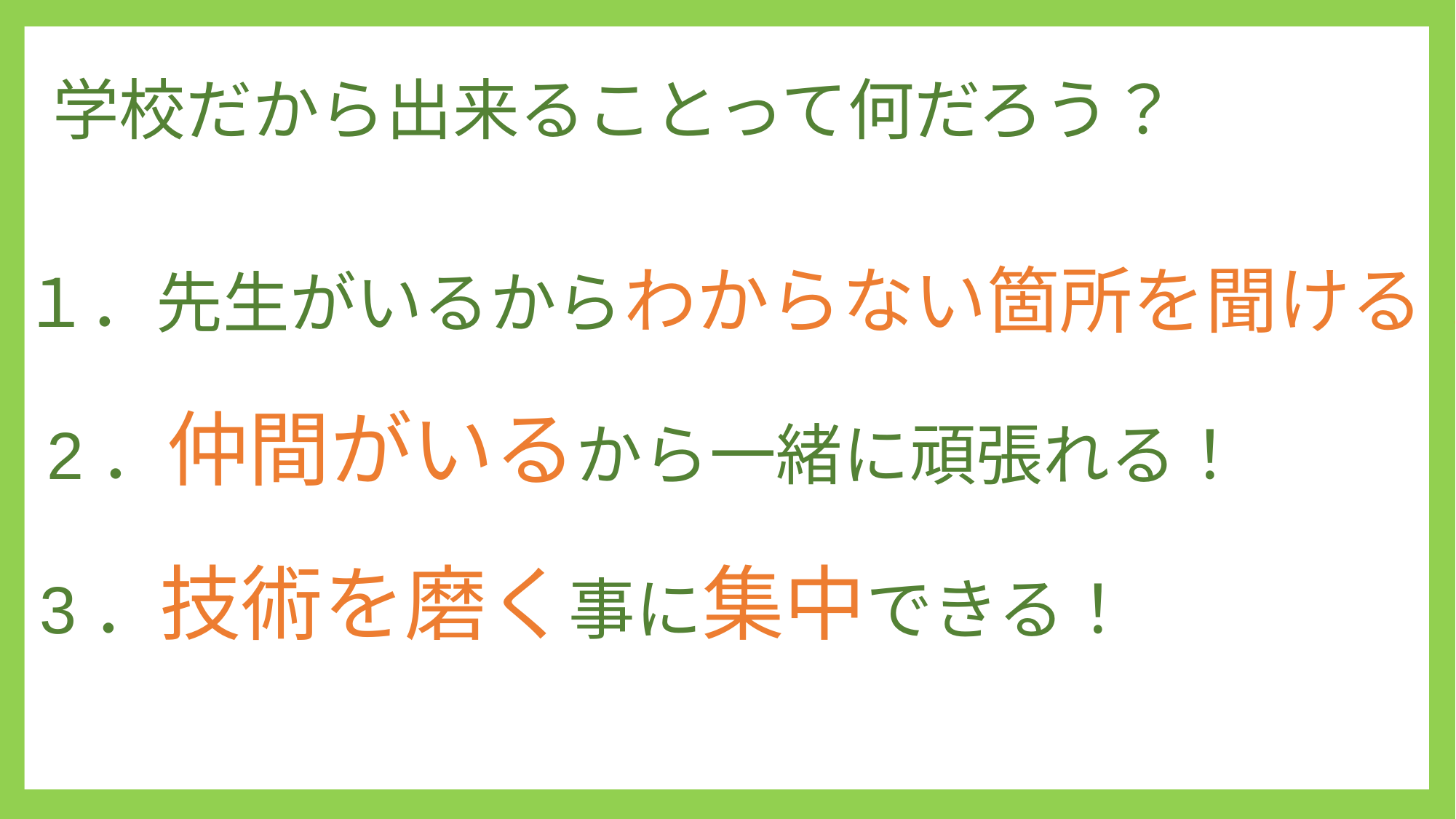

# 学校だから出来ることって何だろう？
１．先生がいるからわからない箇所を聞ける！
2．仲間がいるから一緒に頑張れる！
3．技術を磨く事に集中できる！